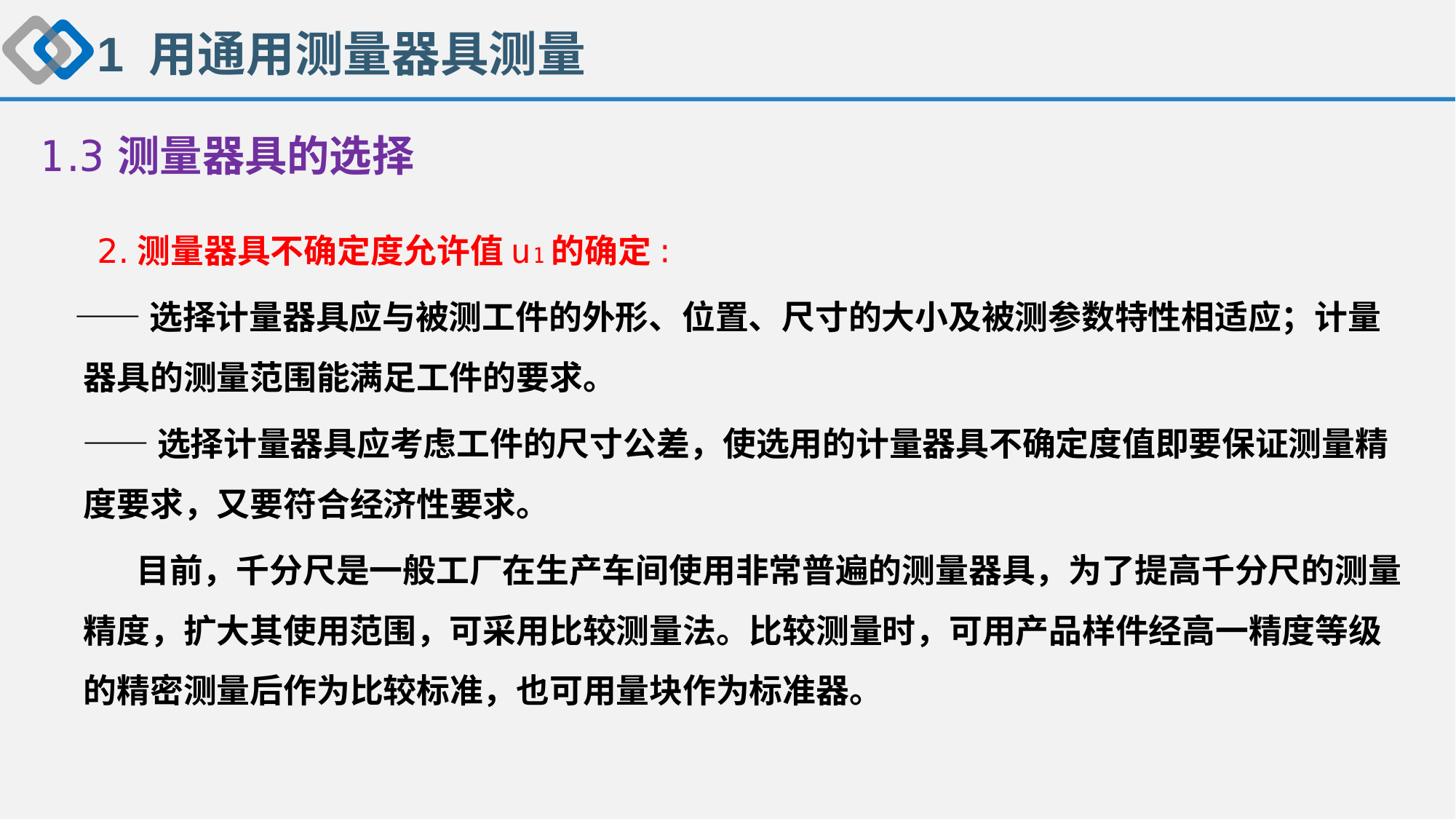

1 用通用测量器具测量
1.3测量器具的选择
       2.测量器具不确定度允许值u1的确定:
      ——选择计量器具应与被测工件的外形、位置、尺寸的大小及被测参数特性相适应；计量器具的测量范围能满足工件的要求。
       ——选择计量器具应考虑工件的尺寸公差，使选用的计量器具不确定度值即要保证测量精度要求，又要符合经济性要求。
             目前，千分尺是一般工厂在生产车间使用非常普遍的测量器具，为了提高千分尺的测量精度，扩大其使用范围，可采用比较测量法。比较测量时，可用产品样件经高一精度等级的精密测量后作为比较标准，也可用量块作为标准器。